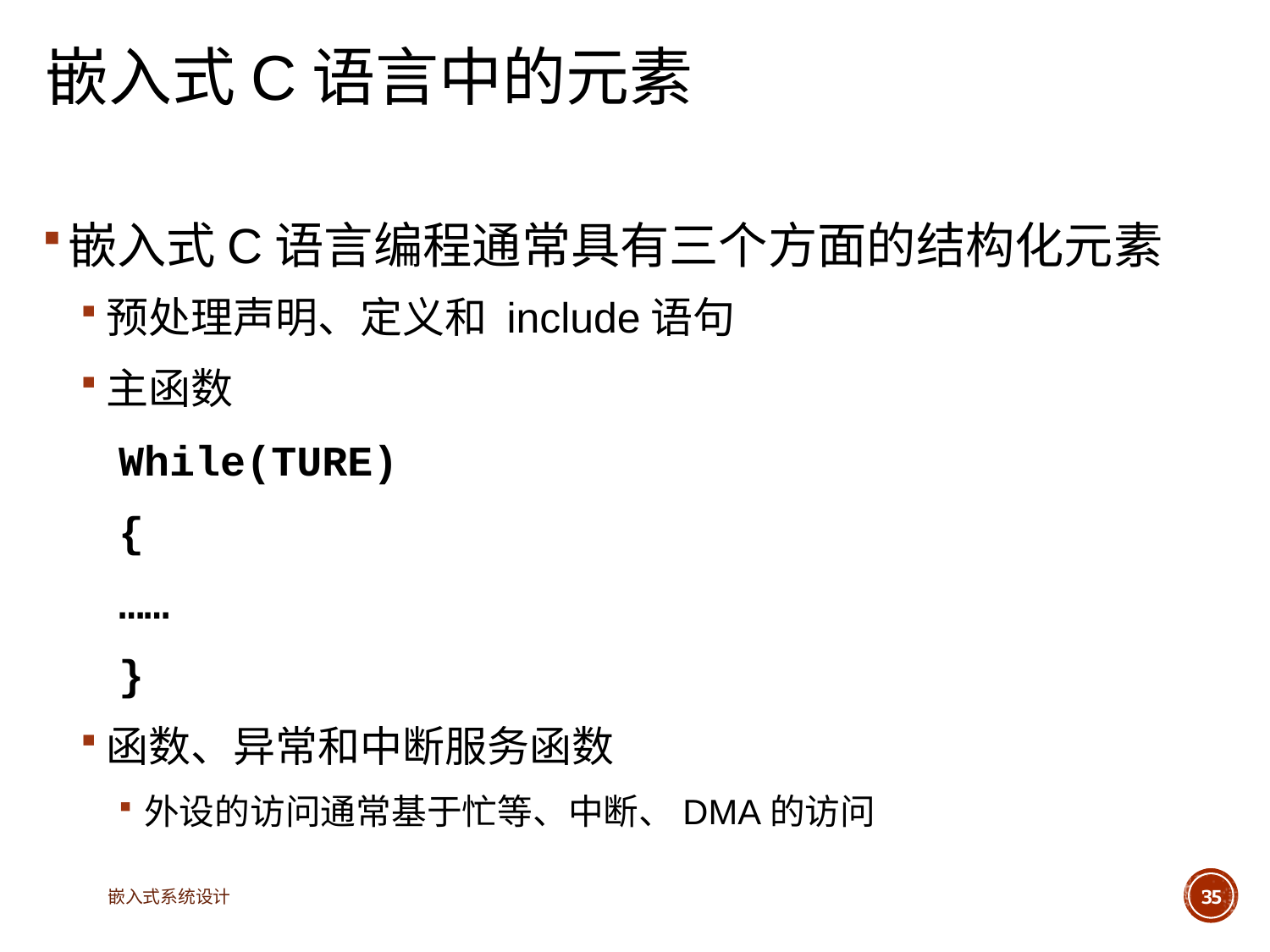

# 嵌入式C语言中的元素
嵌入式C语言编程通常具有三个方面的结构化元素
预处理声明、定义和 include语句
主函数
While(TURE)
{
……
}
函数、异常和中断服务函数
外设的访问通常基于忙等、中断、DMA的访问
嵌入式系统设计
35